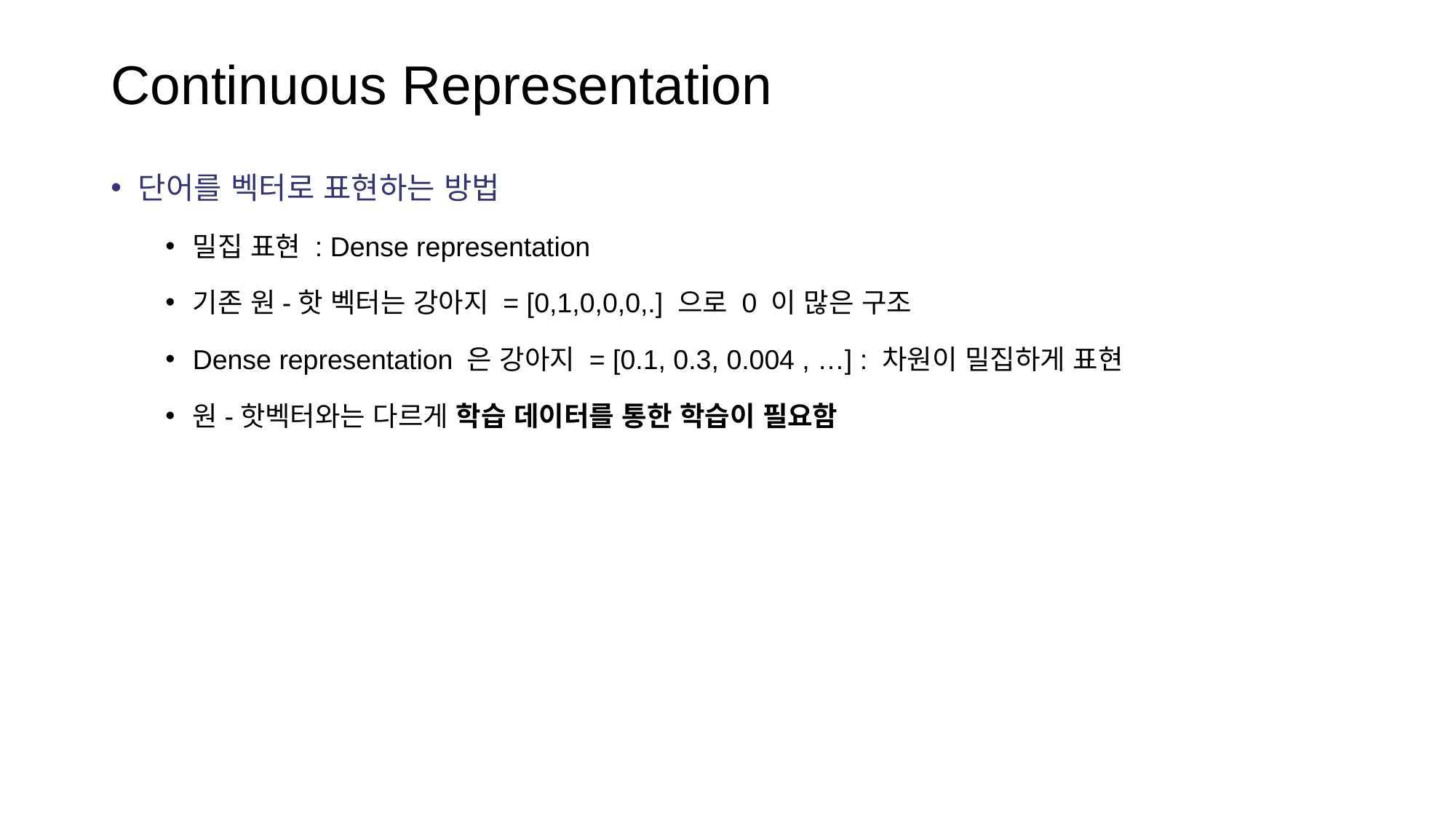

# Continuous Representation
단어를 벡터로 표현하는 방법
밀집 표현 : Dense representation
기존 원-핫 벡터는 강아지 = [0,1,0,0,0,.] 으로 0 이 많은 구조
Dense representation 은 강아지 = [0.1, 0.3, 0.004 , …] : 차원이 밀집하게 표현
원-핫벡터와는 다르게 학습 데이터를 통한 학습이 필요함